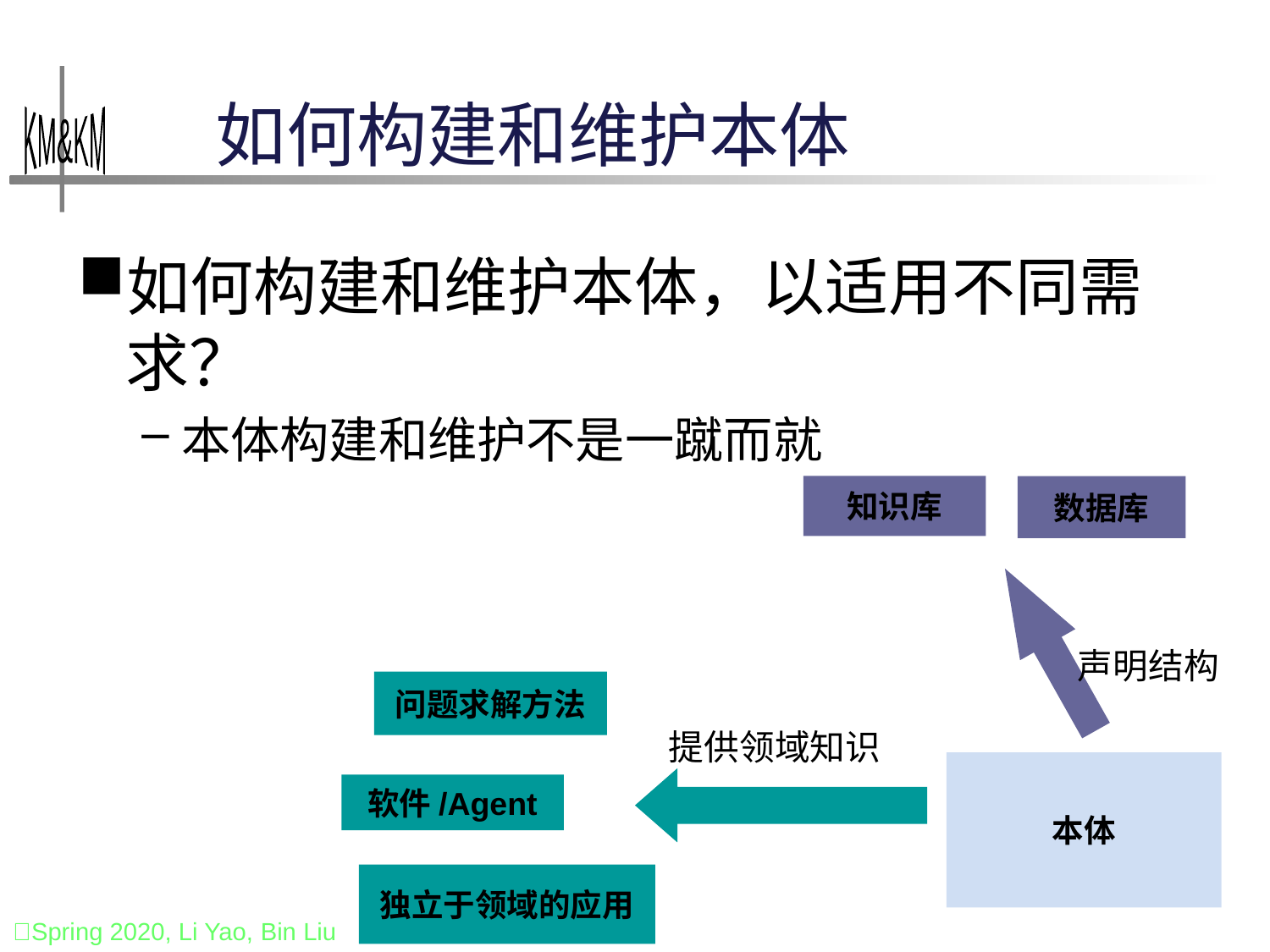

# 如何构建和维护本体
如何构建和维护本体，以适用不同需求？
本体构建和维护不是一蹴而就

知识库
数据库

声明结构

问题求解方法
提供领域知识
本体
软件/Agent
独立于领域的应用